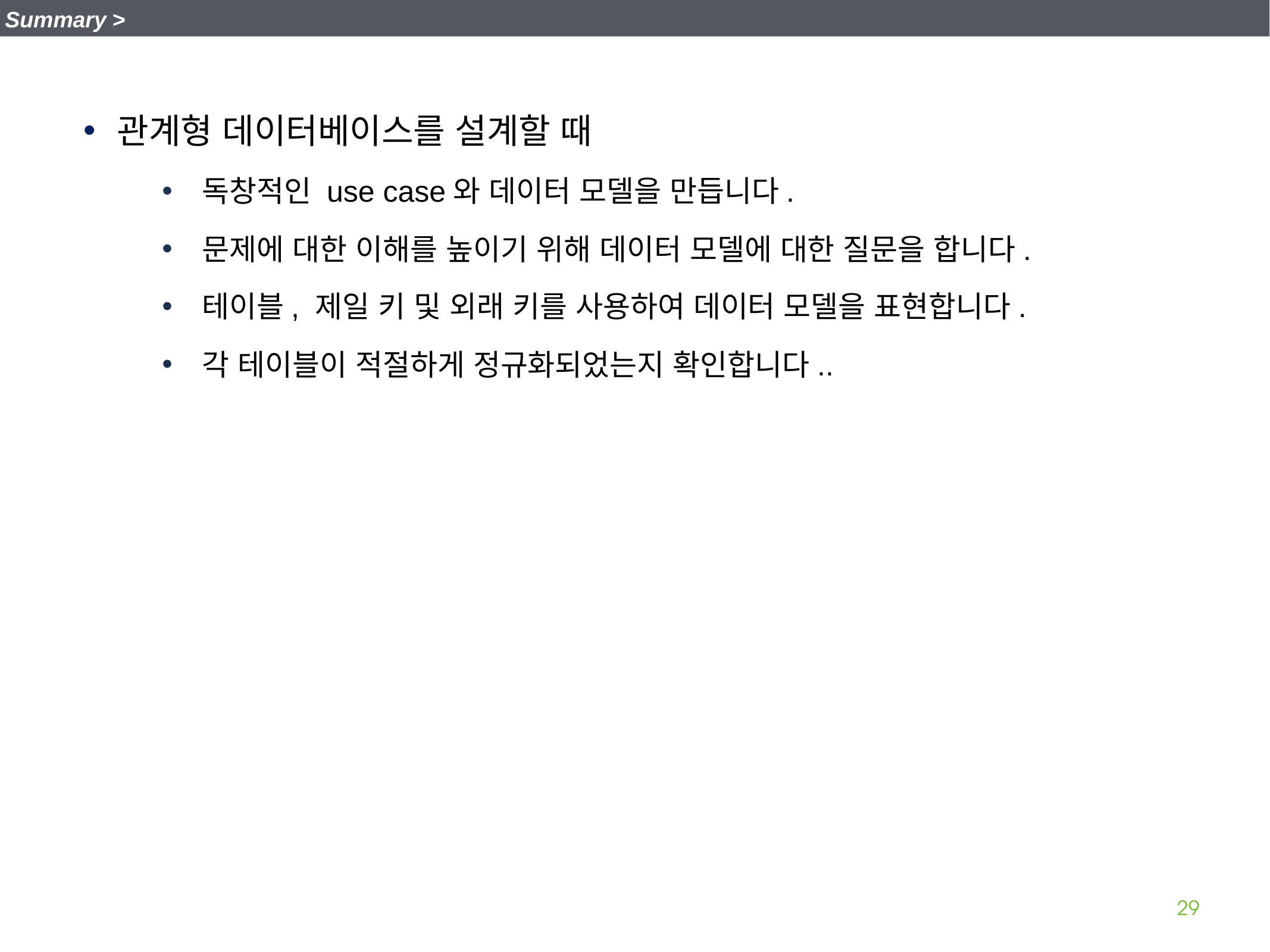

Summary >
관계형 데이터베이스를 설계할 때
독창적인 use case와 데이터 모델을 만듭니다.
문제에 대한 이해를 높이기 위해 데이터 모델에 대한 질문을 합니다.
테이블, 제일 키 및 외래 키를 사용하여 데이터 모델을 표현합니다.
각 테이블이 적절하게 정규화되었는지 확인합니다..
29